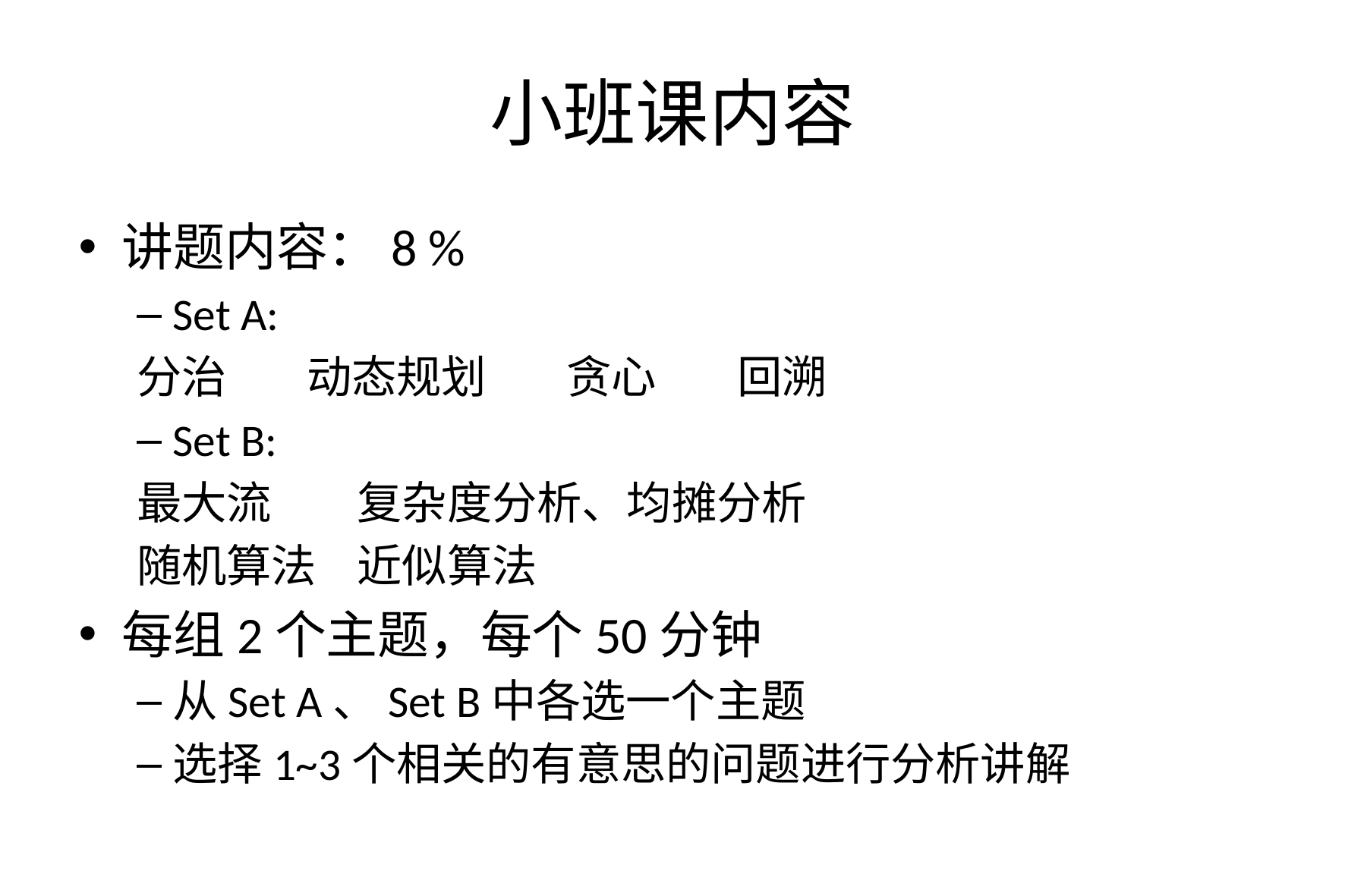

# 小班课内容
讲题内容：8 %
Set A:
	分治        动态规划        贪心        回溯
Set B:
	最大流		复杂度分析、均摊分析
	随机算法		近似算法
每组2个主题，每个50分钟
从Set A、Set B中各选一个主题
选择1~3个相关的有意思的问题进行分析讲解